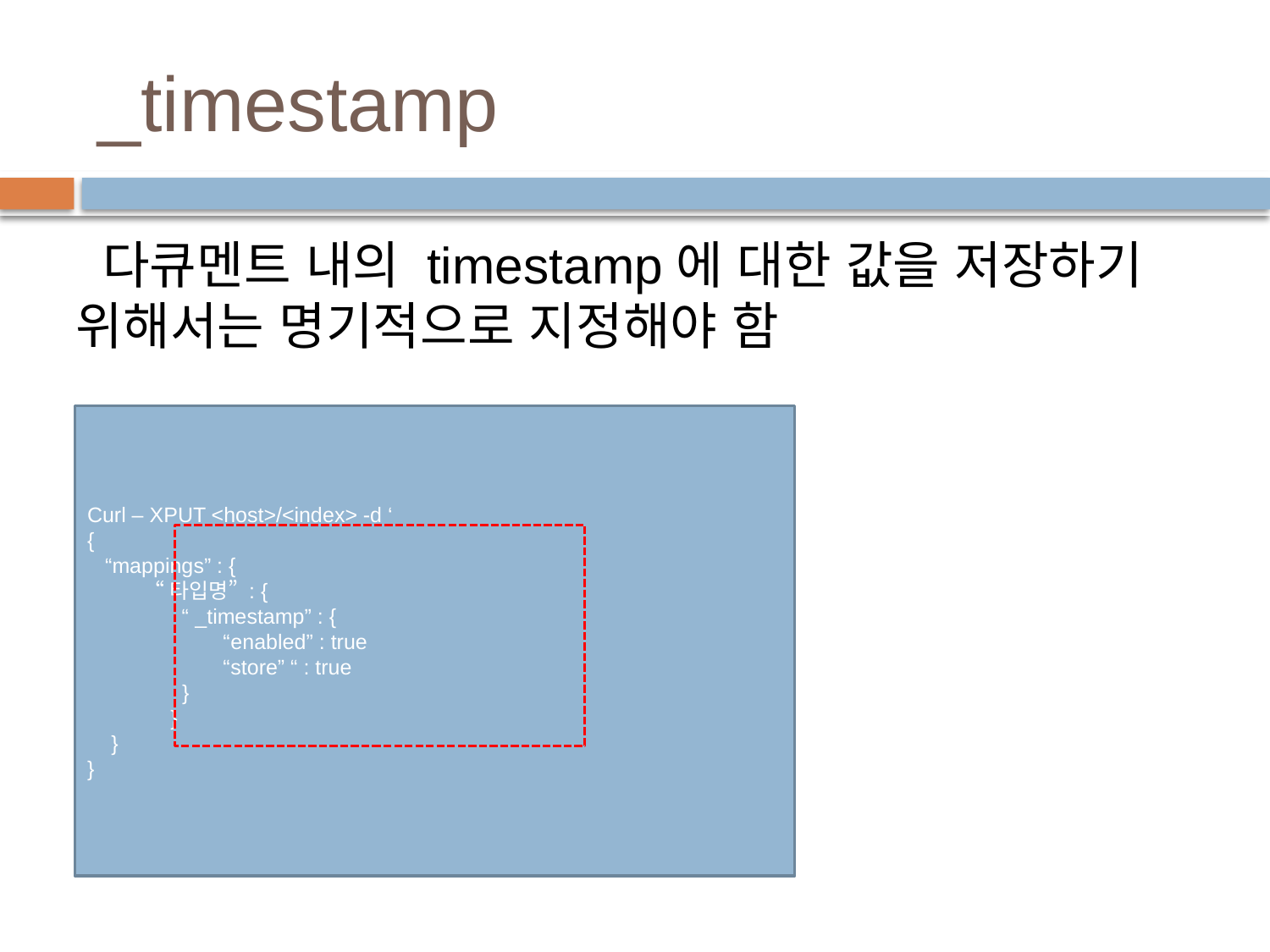

# _timestamp
 다큐멘트 내의 timestamp에 대한 값을 저장하기 위해서는 명기적으로 지정해야 함
Curl – XPUT <host>/<index> -d ‘
{
   “mappings” : {
            “타입명” : {
                “ _timestamp” : {
                       “enabled” : true
                       “store” “ : true
                }
              }
    }
}